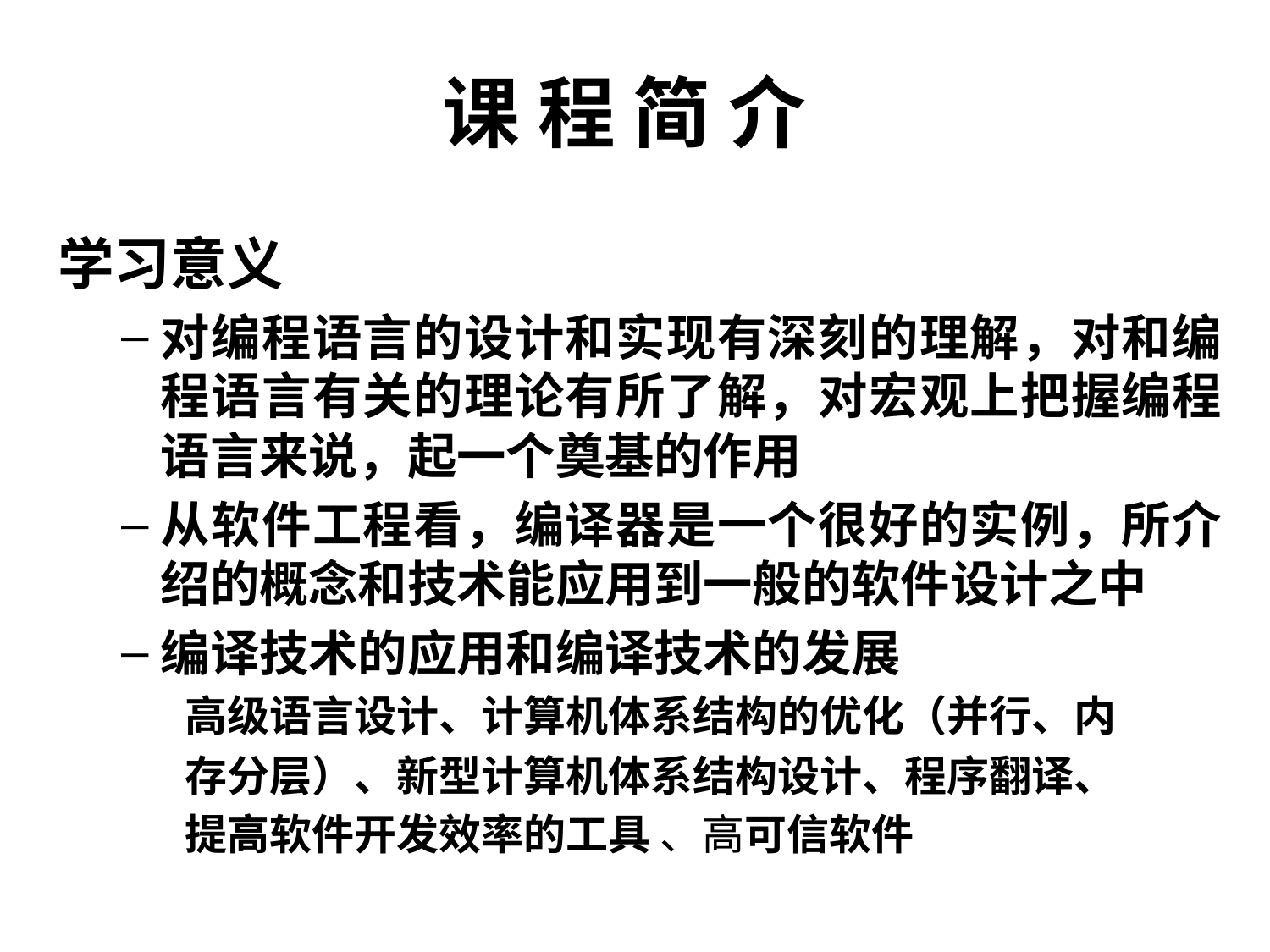

# 课 程 简 介
学习意义
对编程语言的设计和实现有深刻的理解，对和编程语言有关的理论有所了解，对宏观上把握编程语言来说，起一个奠基的作用
从软件工程看，编译器是一个很好的实例，所介绍的概念和技术能应用到一般的软件设计之中
编译技术的应用和编译技术的发展
高级语言设计、计算机体系结构的优化（并行、内
存分层）、新型计算机体系结构设计、程序翻译、
提高软件开发效率的工具 、高可信软件